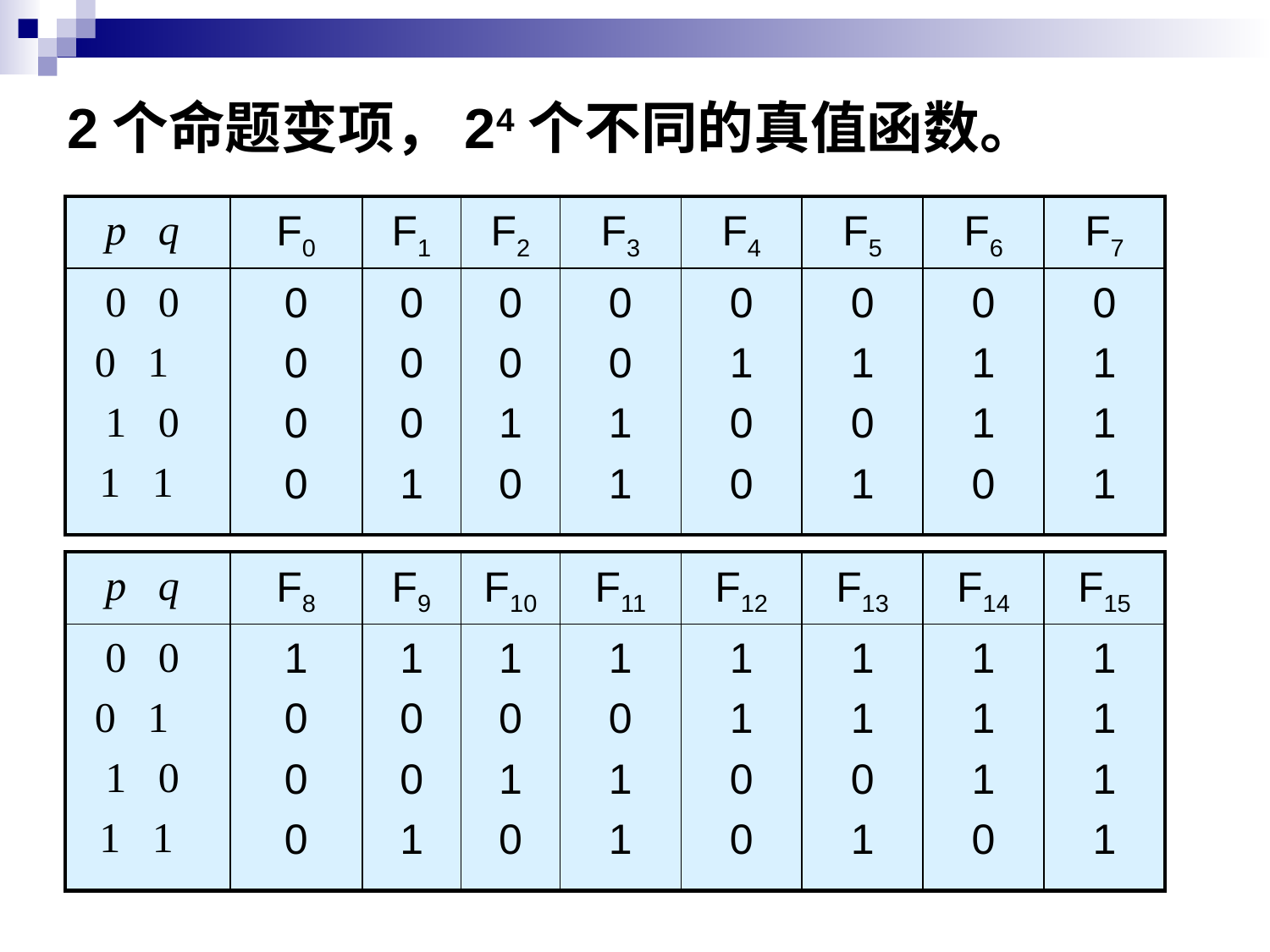

2个命题变项，24个不同的真值函数。
| p q | F0 | F1 | F2 | F3 | F4 | F5 | F6 | F7 |
| --- | --- | --- | --- | --- | --- | --- | --- | --- |
| 0 0 0 1 1 0 1 1 | 0 0 0 0 | 0 0 0 1 | 0 0 1 0 | 0 0 1 1 | 0 1 0 0 | 0 1 0 1 | 0 1 1 0 | 0 1 1 1 |
| p q | F8 | F9 | F10 | F11 | F12 | F13 | F14 | F15 |
| --- | --- | --- | --- | --- | --- | --- | --- | --- |
| 0 0 0 1 1 0 1 1 | 1 0 0 0 | 1 0 0 1 | 1 0 1 0 | 1 0 1 1 | 1 1 0 0 | 1 1 0 1 | 1 1 1 0 | 1 1 1 1 |